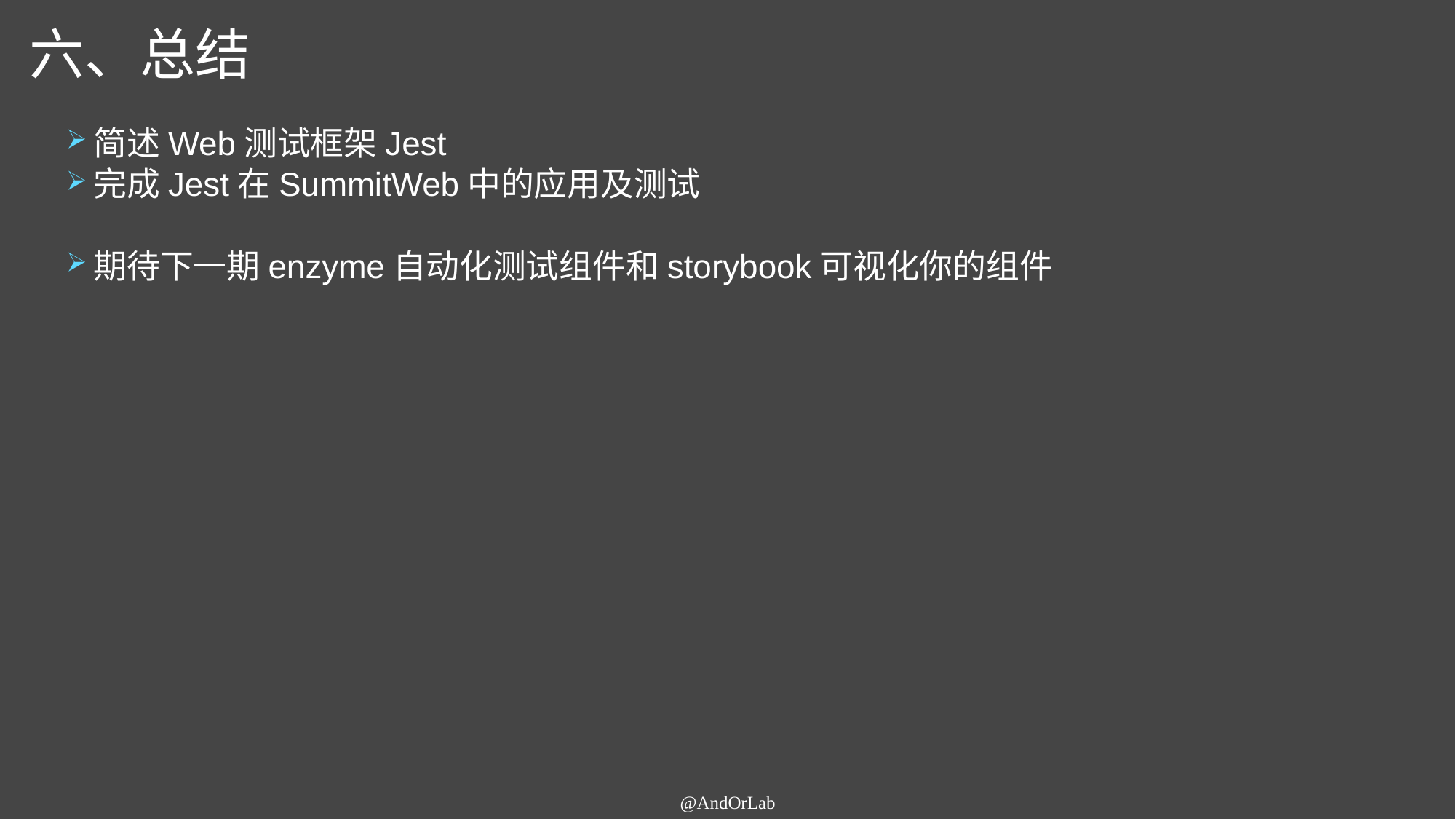

# 六、总结
简述Web测试框架Jest
完成Jest在SummitWeb中的应用及测试

期待下一期enzyme自动化测试组件和storybook可视化你的组件
@AndOrLab